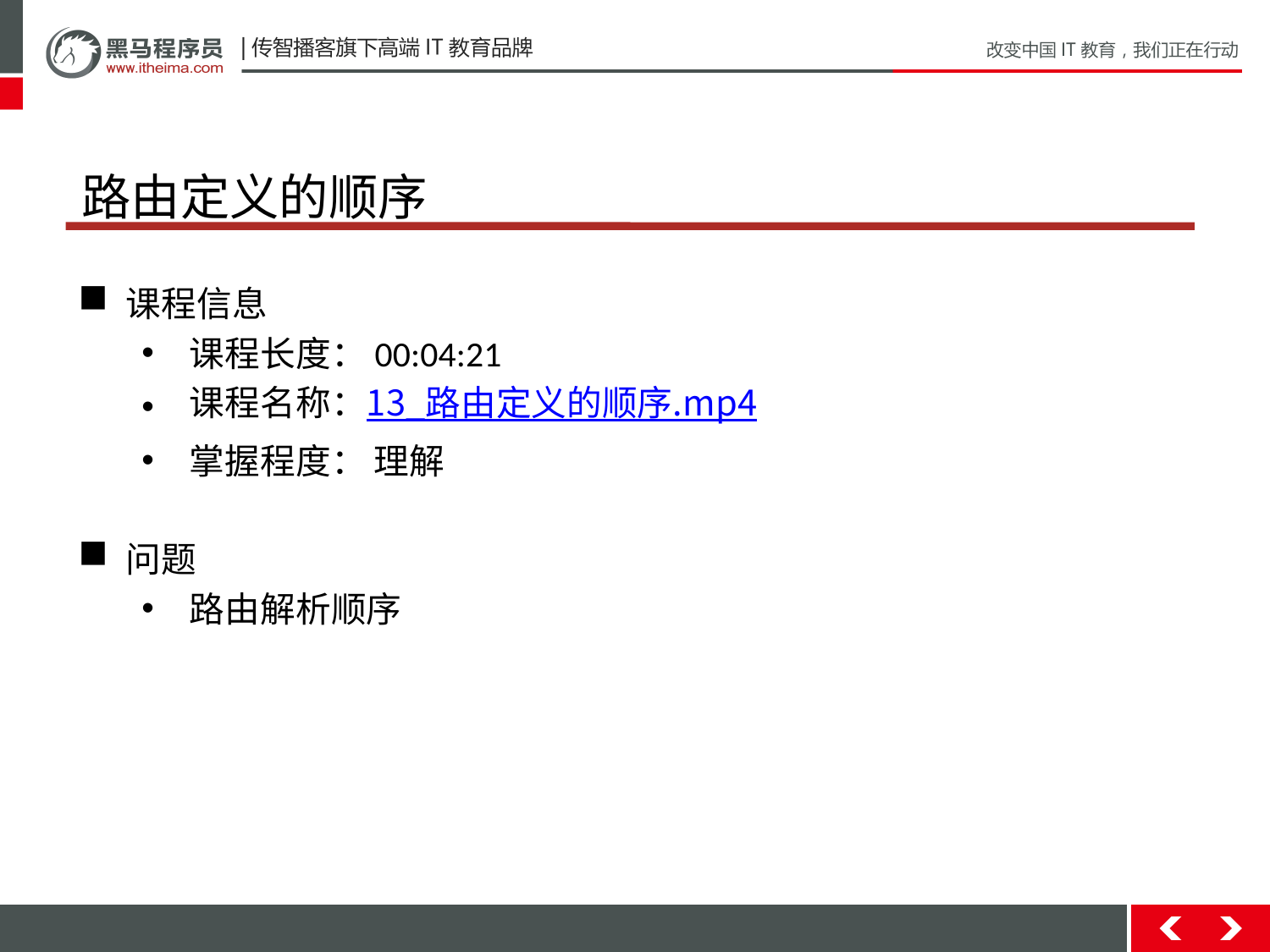

# 路由定义的顺序

课程信息
课程长度：00:04:21
课程名称：13_路由定义的顺序.mp4
掌握程度： 理解

问题
路由解析顺序